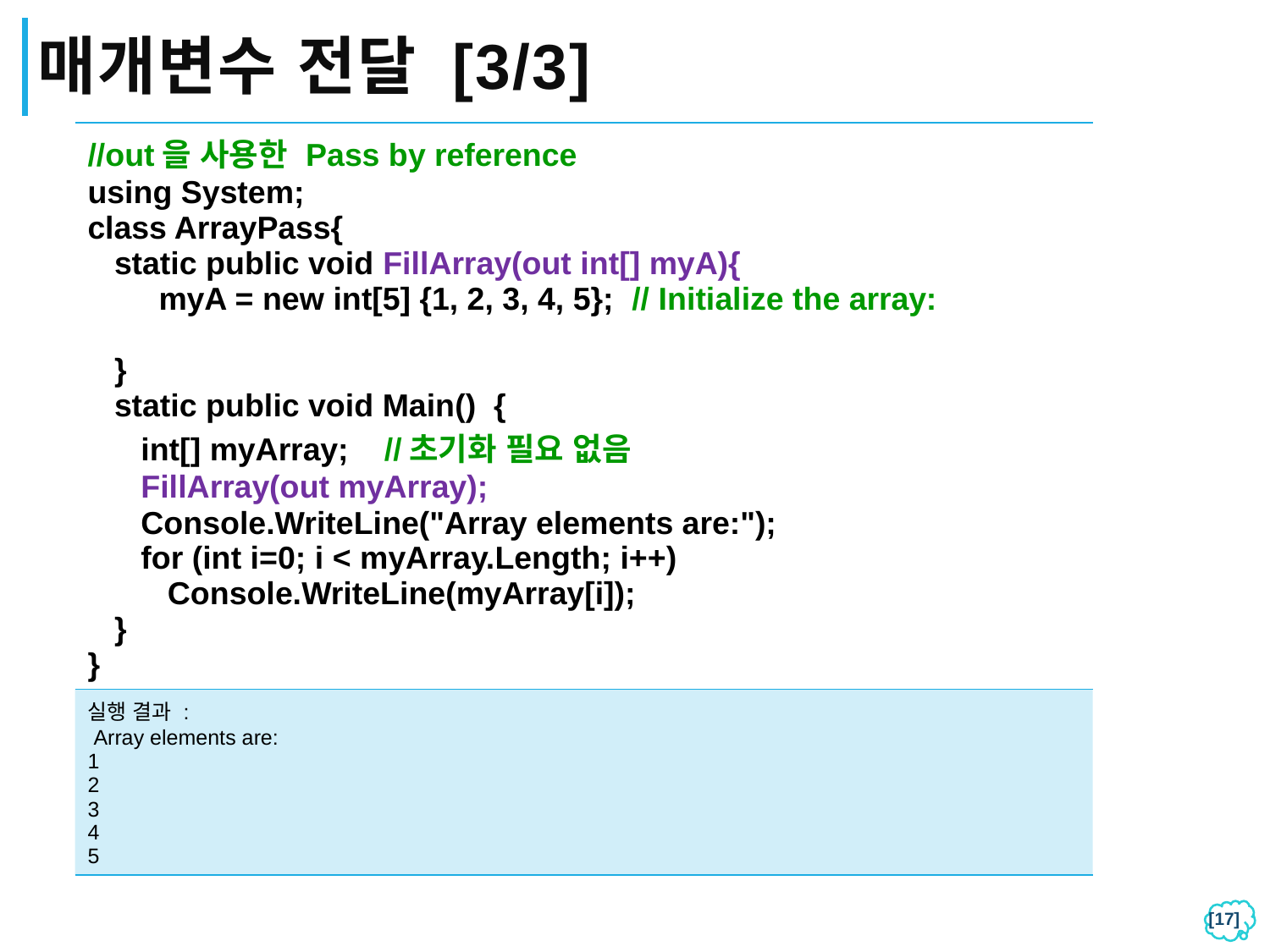

# 매개변수 전달 [3/3]
| //out을 사용한 Pass by reference using System; class ArrayPass{ static public void FillArray(out int[] myA){ myA = new int[5] {1, 2, 3, 4, 5}; // Initialize the array: } static public void Main() { int[] myArray; //초기화 필요 없음 FillArray(out myArray); Console.WriteLine("Array elements are:"); for (int i=0; i < myArray.Length; i++) Console.WriteLine(myArray[i]); } } |
| --- |
| 실행 결과 : Array elements are: 1 2 3 4 5 |
[17]